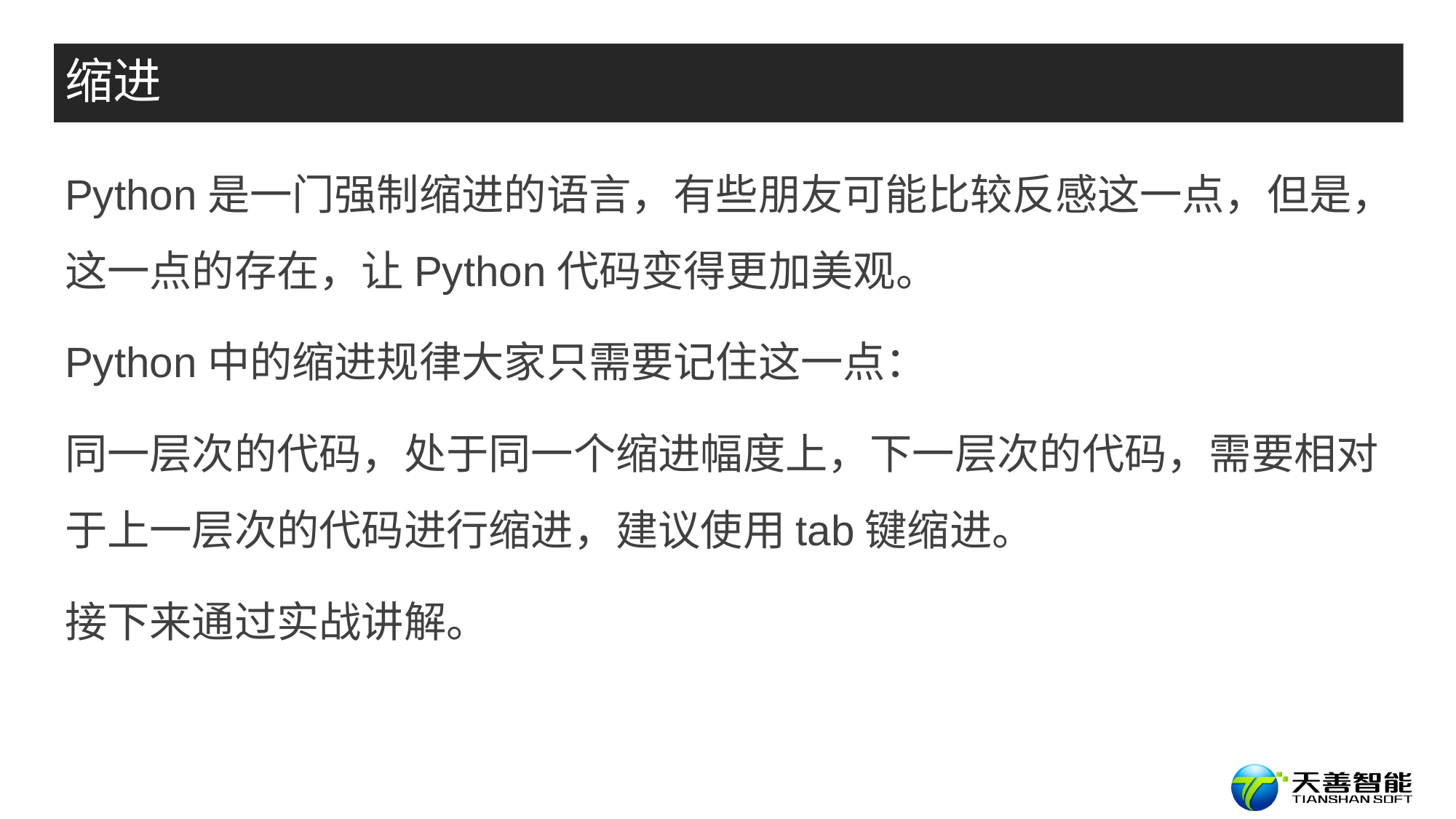

# 缩进
Python是一门强制缩进的语言，有些朋友可能比较反感这一点，但是，这一点的存在，让Python代码变得更加美观。
Python中的缩进规律大家只需要记住这一点：
同一层次的代码，处于同一个缩进幅度上，下一层次的代码，需要相对于上一层次的代码进行缩进，建议使用tab键缩进。
接下来通过实战讲解。